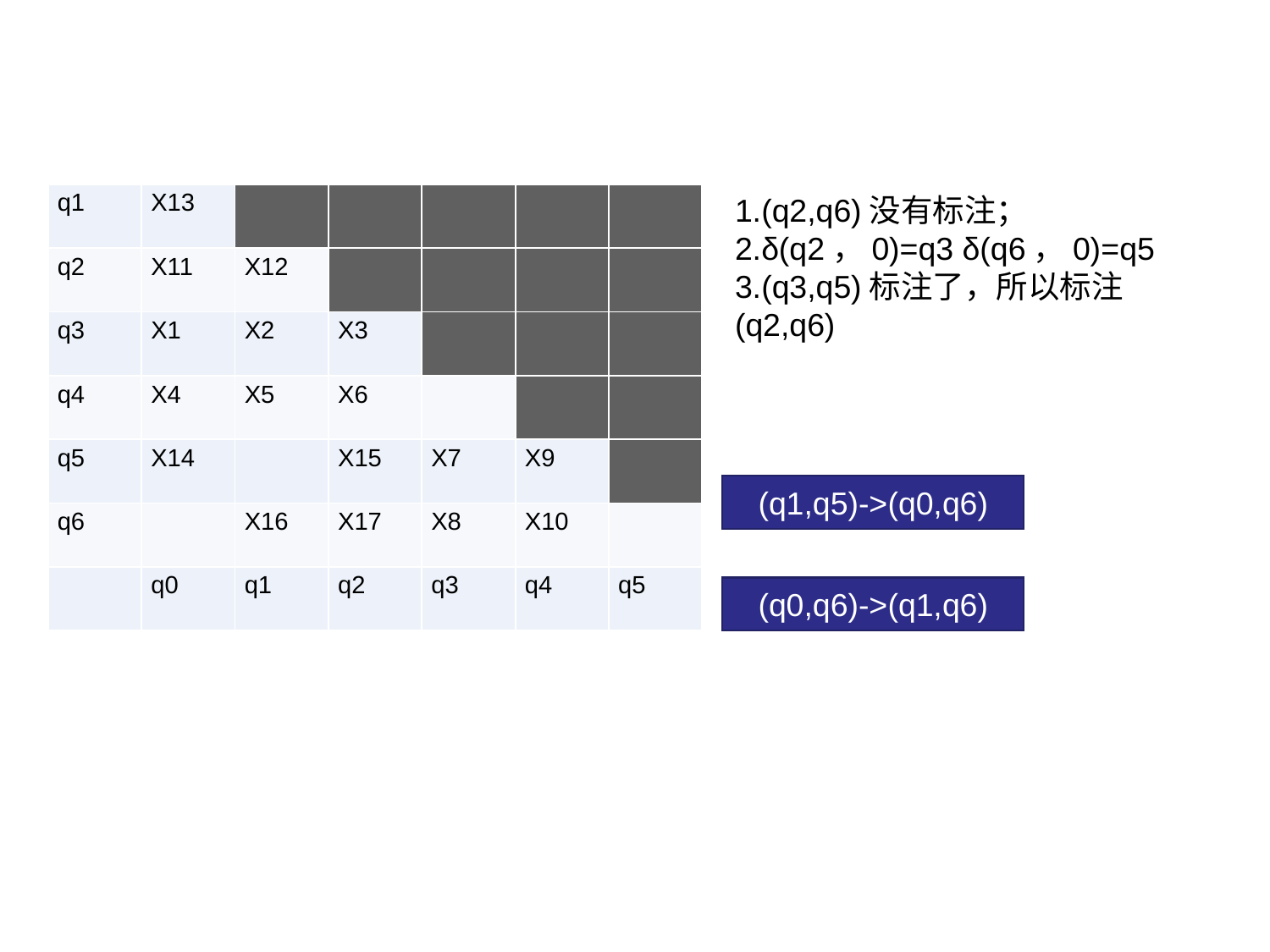

| q1 | X13 |  |  |  |  |  |
| --- | --- | --- | --- | --- | --- | --- |
| q2 | X11 | X12 |  |  |  |  |
| q3 | X1 | X2 | X3 |  |  |  |
| q4 | X4 | X5 | X6 |  |  |  |
| q5 | X14 |  | X15 | X7 | X9 |  |
| q6 |  | X16 | X17 | X8 | X10 |  |
|  | q0 | q1 | q2 | q3 | q4 | q5 |
1.(q2,q6)没有标注；
2.δ(q2，0)=q3 δ(q6，0)=q5
3.(q3,q5)标注了，所以标注(q2,q6)

(q1,q5)->(q0,q6)
(q0,q6)->(q1,q6)